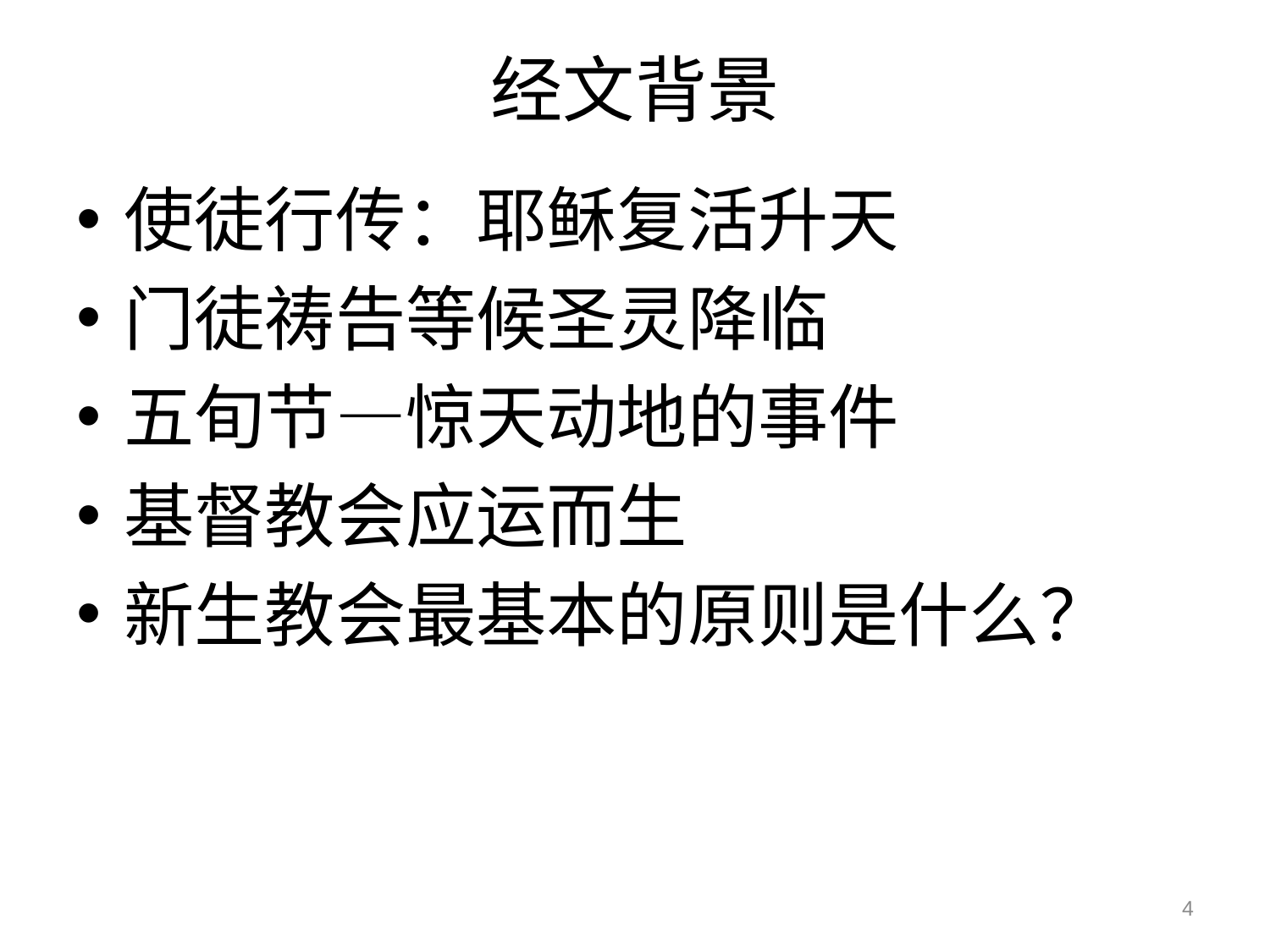

# 经文背景
使徒行传：耶稣复活升天
门徒祷告等候圣灵降临
五旬节—惊天动地的事件
基督教会应运而生
新生教会最基本的原则是什么？
4